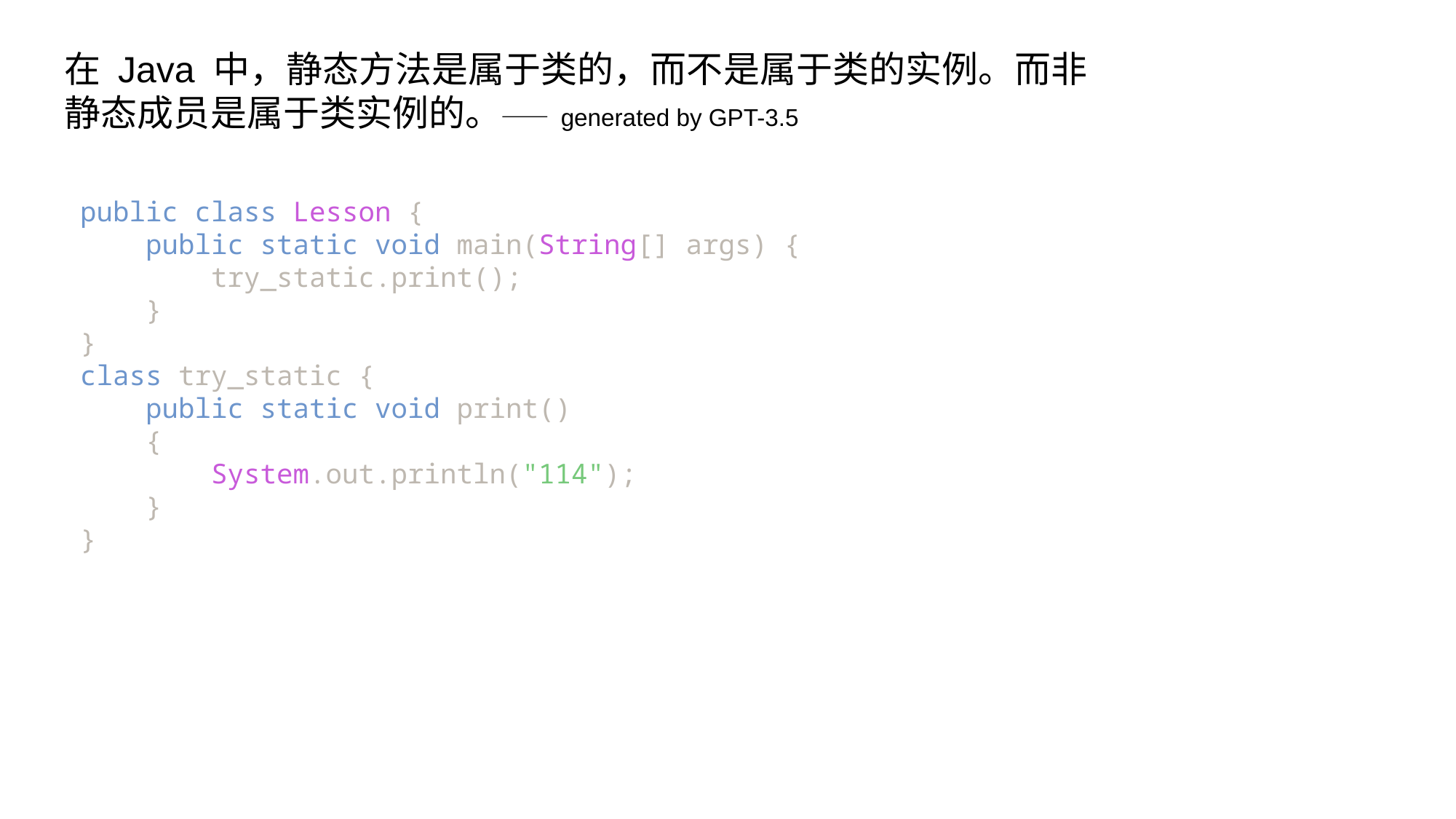

在 Java 中，静态方法是属于类的，而不是属于类的实例。而非静态成员是属于类实例的。—— generated by GPT-3.5
public class Lesson {
    public static void main(String[] args) {
        try_static.print();
    }
}
class try_static {
    public static void print()
    {
        System.out.println("114");
    }
}